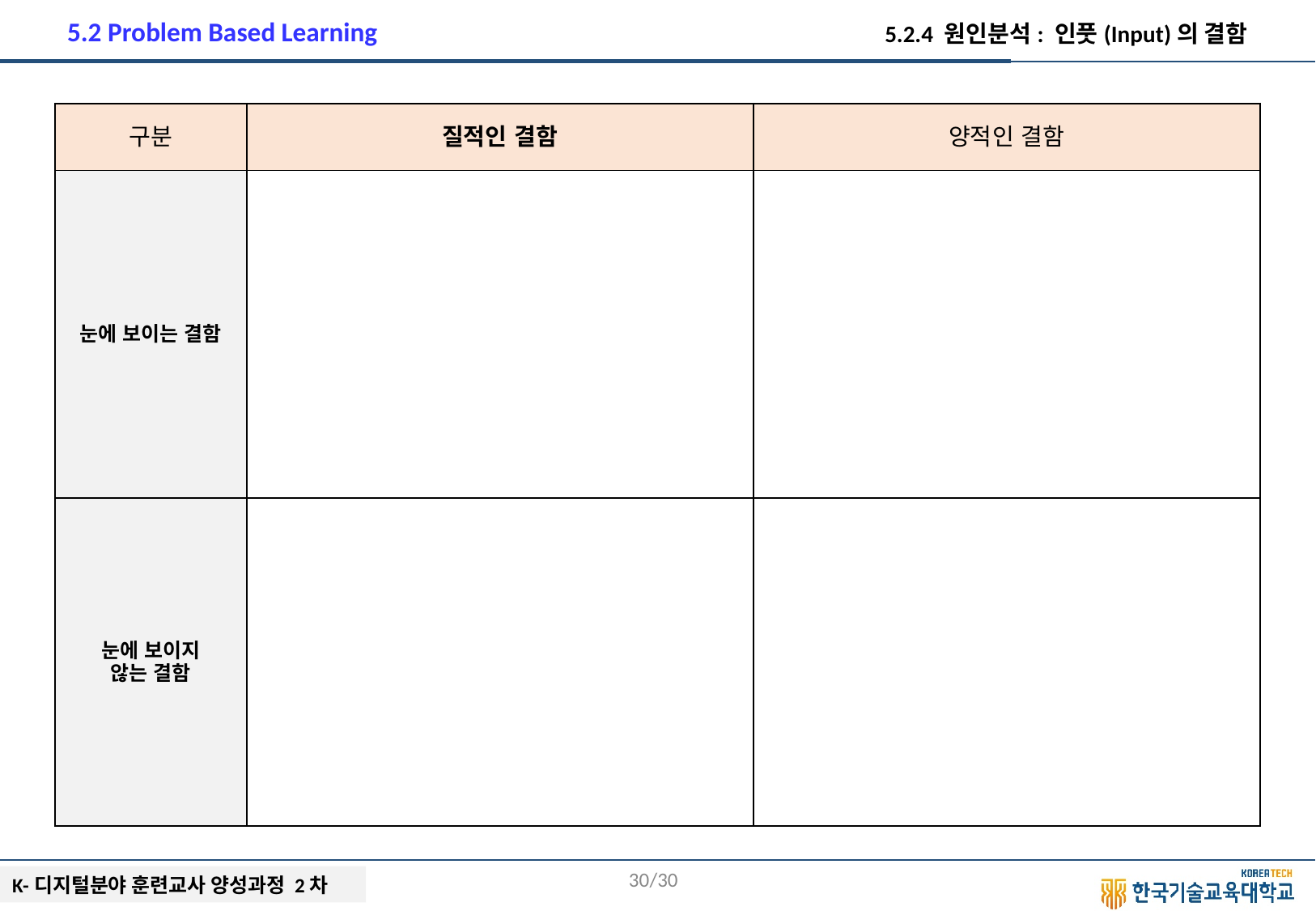

5.2 Problem Based Learning
5.2.4 원인분석: 인풋(Input)의 결함
| 구분 | 질적인 결함 | 양적인 결함 |
| --- | --- | --- |
| 눈에 보이는 결함 |  |  |
| 눈에 보이지 않는 결함 |  |  |
30/30